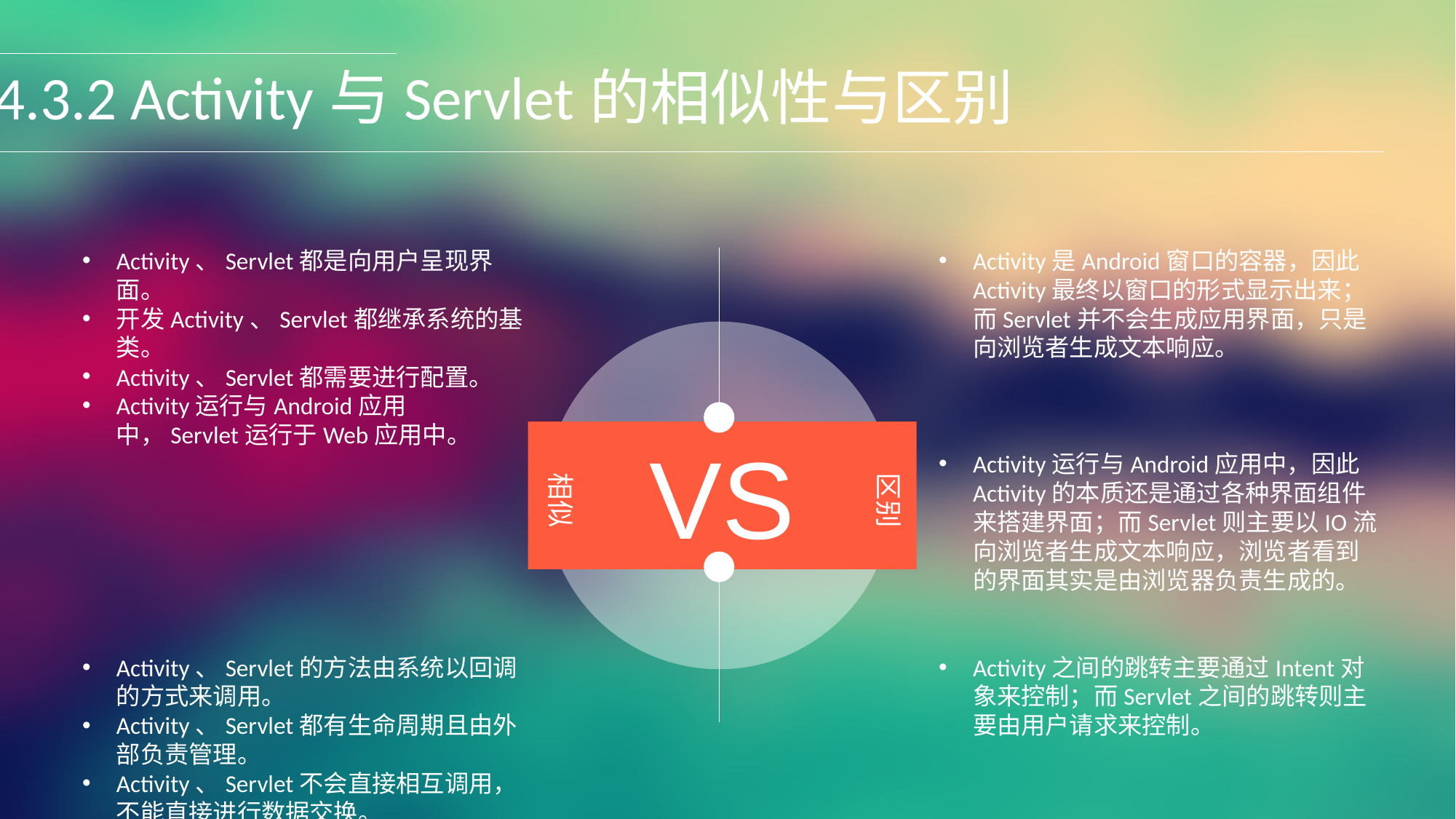

4.3.2 Activity与Servlet的相似性与区别
Activity、Servlet都是向用户呈现界面。
开发Activity、Servlet都继承系统的基类。
Activity、Servlet都需要进行配置。
Activity运行与Android应用中，Servlet运行于Web应用中。

Activity、Servlet的方法由系统以回调的方式来调用。
Activity、Servlet都有生命周期且由外部负责管理。
Activity、Servlet不会直接相互调用，不能直接进行数据交换。
Activity是Android窗口的容器，因此Activity最终以窗口的形式显示出来；而Servlet并不会生成应用界面，只是向浏览者生成文本响应。

Activity运行与Android应用中，因此Activity的本质还是通过各种界面组件来搭建界面；而Servlet则主要以IO流向浏览者生成文本响应，浏览者看到的界面其实是由浏览器负责生成的。

Activity之间的跳转主要通过Intent对象来控制；而Servlet之间的跳转则主要由用户请求来控制。

VS
相似
区别